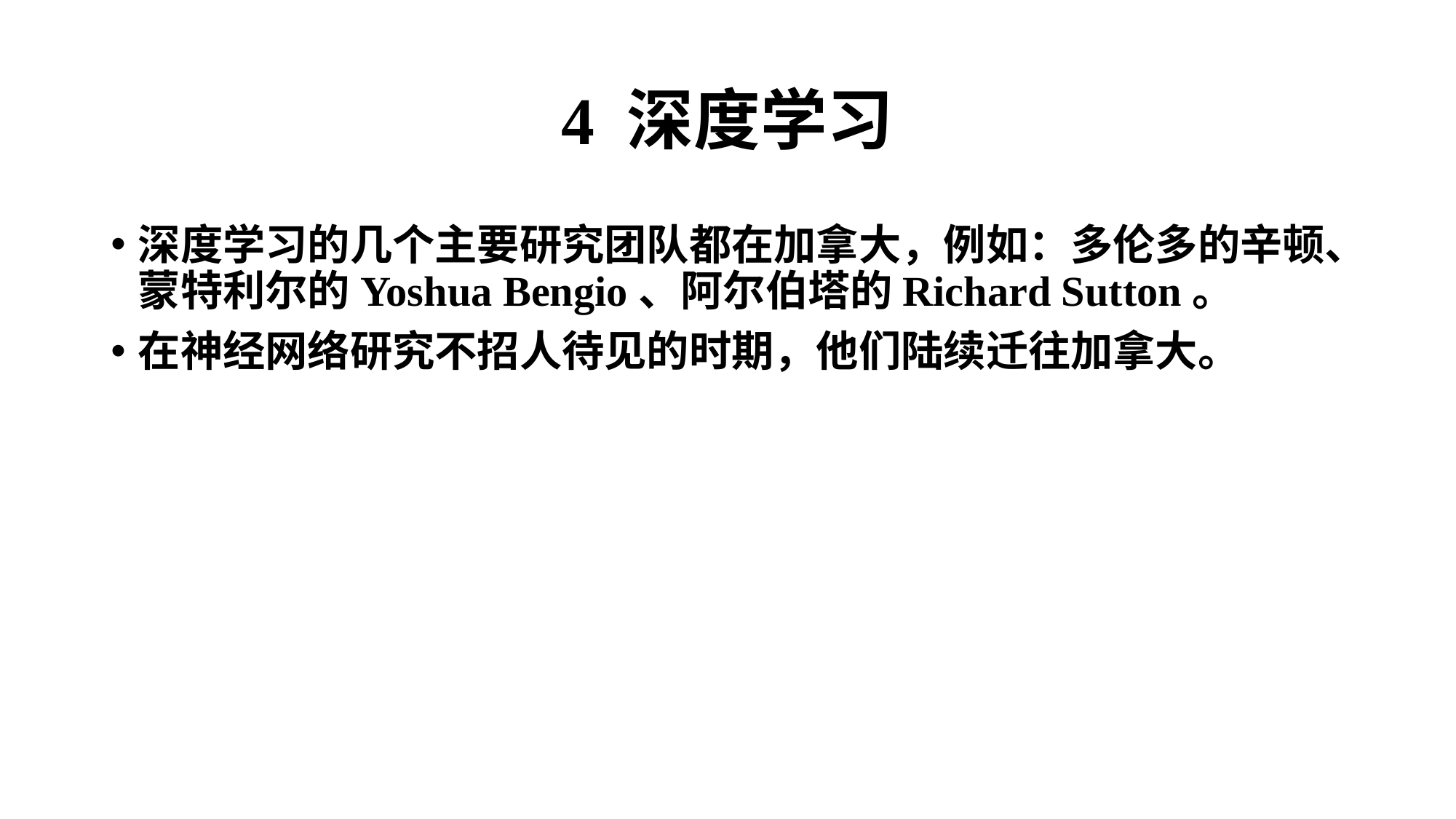

# 4 深度学习
深度学习的几个主要研究团队都在加拿大，例如：多伦多的辛顿、蒙特利尔的Yoshua Bengio、阿尔伯塔的Richard Sutton。
在神经网络研究不招人待见的时期，他们陆续迁往加拿大。